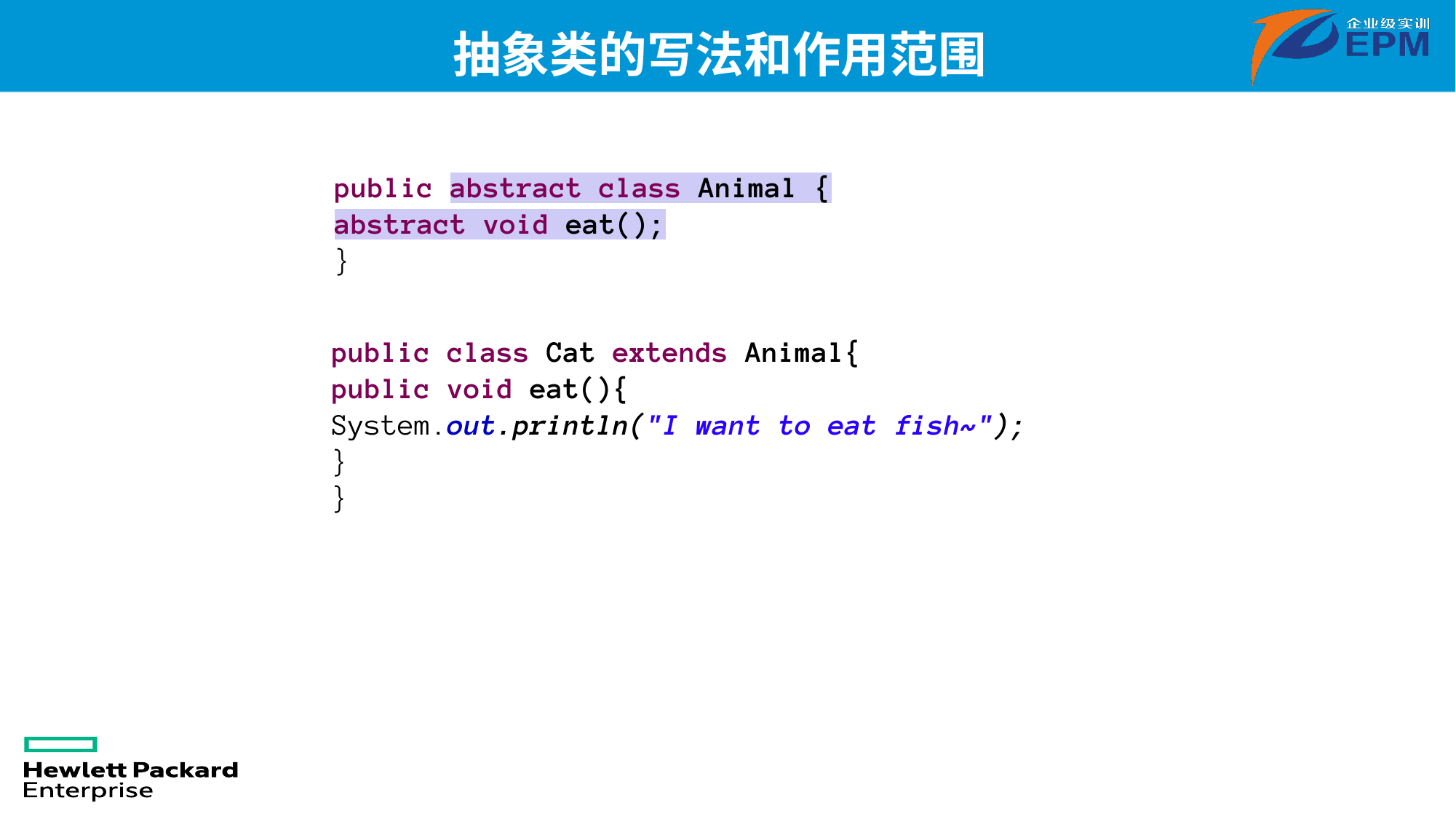

# 抽象类的写法和作用范围
public abstract class Animal {
abstract void eat();
}
public class Cat extends Animal{
public void eat(){
System.out.println("I want to eat fish~");
}
}